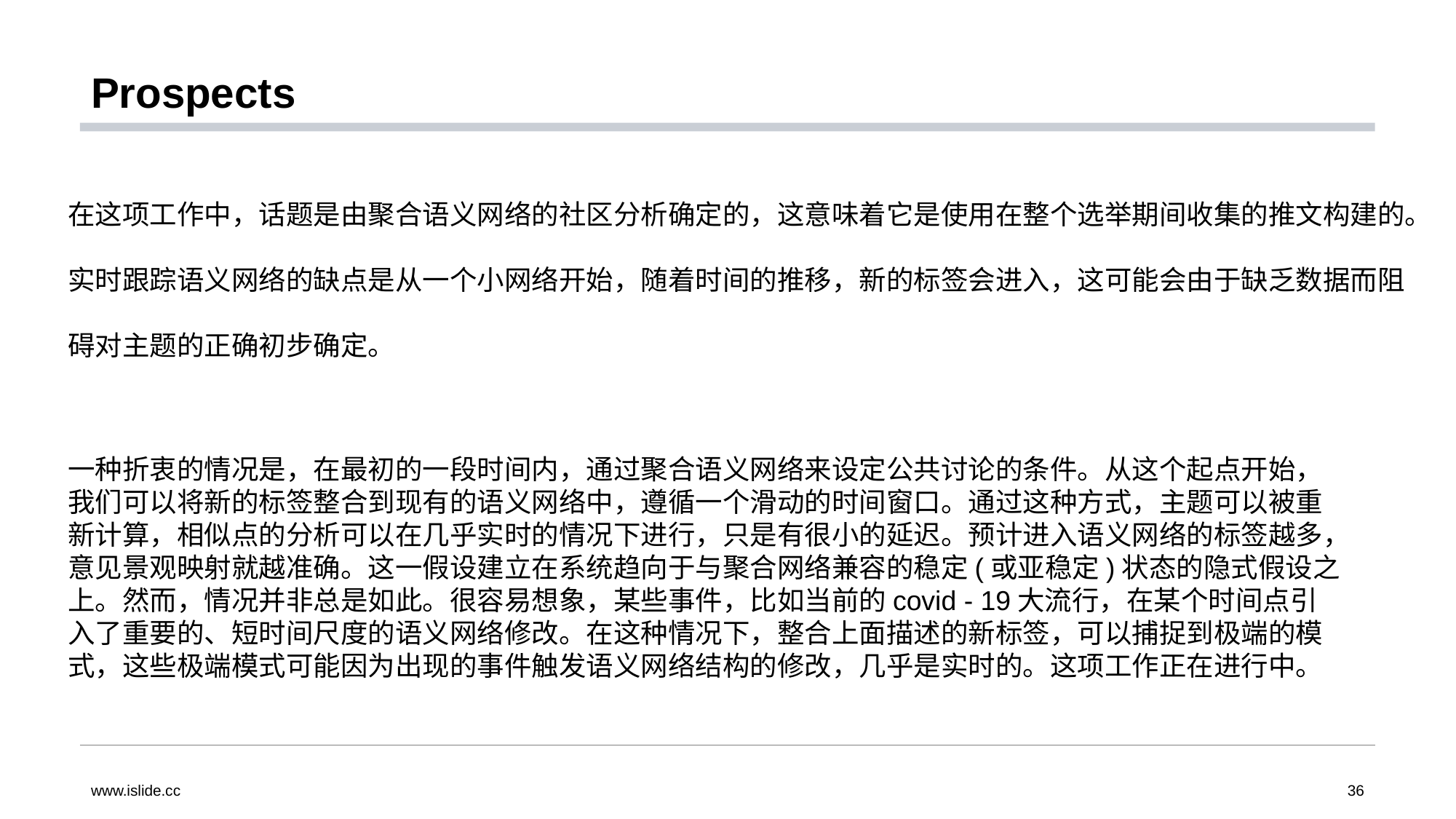

# Prospects
在这项工作中，话题是由聚合语义网络的社区分析确定的，这意味着它是使用在整个选举期间收集的推文构建的。
实时跟踪语义网络的缺点是从一个小网络开始，随着时间的推移，新的标签会进入，这可能会由于缺乏数据而阻碍对主题的正确初步确定。
一种折衷的情况是，在最初的一段时间内，通过聚合语义网络来设定公共讨论的条件。从这个起点开始，我们可以将新的标签整合到现有的语义网络中，遵循一个滑动的时间窗口。通过这种方式，主题可以被重新计算，相似点的分析可以在几乎实时的情况下进行，只是有很小的延迟。预计进入语义网络的标签越多，意见景观映射就越准确。这一假设建立在系统趋向于与聚合网络兼容的稳定(或亚稳定)状态的隐式假设之上。然而，情况并非总是如此。很容易想象，某些事件，比如当前的covid - 19大流行，在某个时间点引入了重要的、短时间尺度的语义网络修改。在这种情况下，整合上面描述的新标签，可以捕捉到极端的模式，这些极端模式可能因为出现的事件触发语义网络结构的修改，几乎是实时的。这项工作正在进行中。
www.islide.cc
36